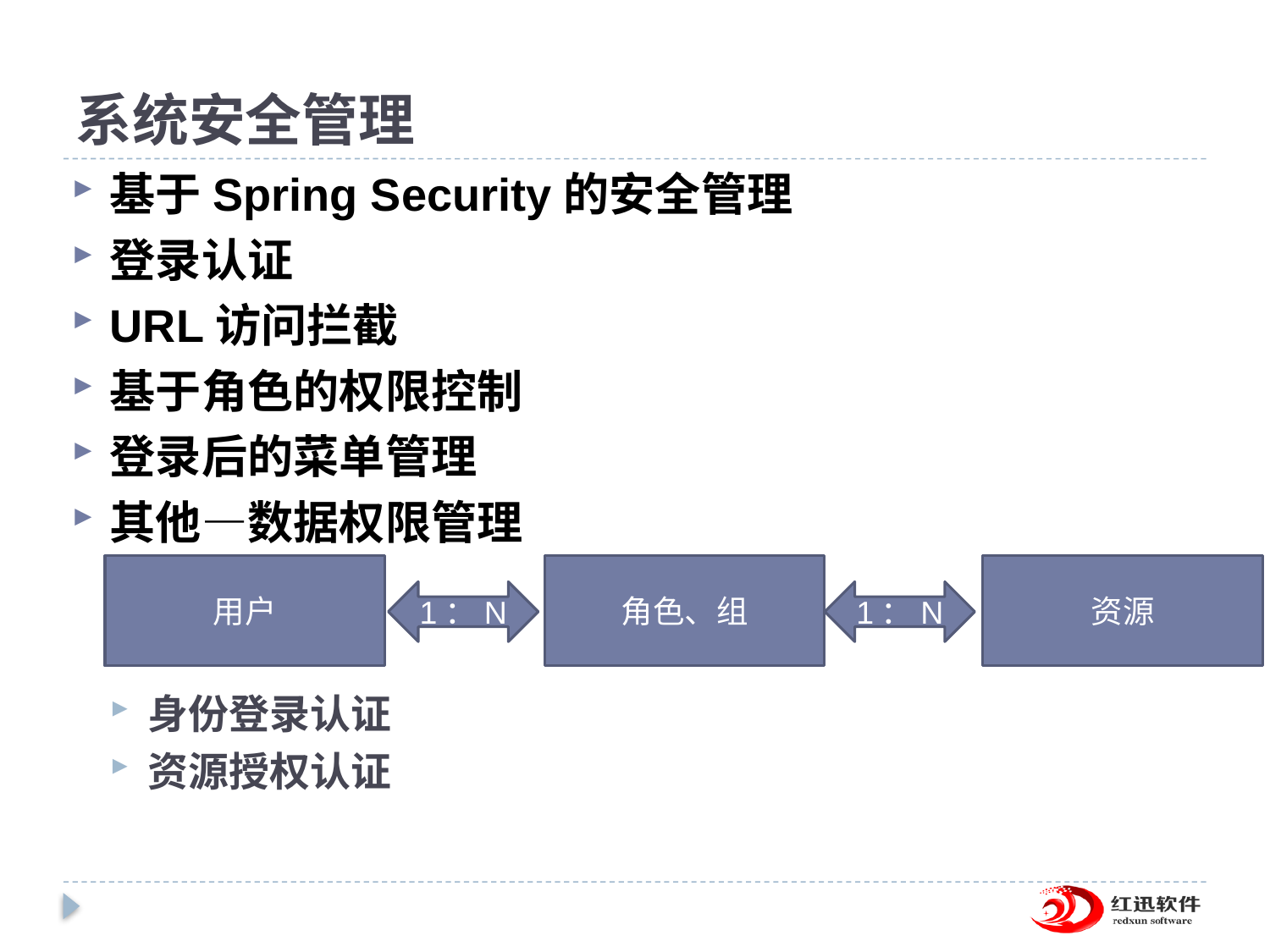

# 系统安全管理
基于Spring Security的安全管理
登录认证
URL访问拦截
基于角色的权限控制
登录后的菜单管理
其他—数据权限管理

身份登录认证
资源授权认证

用户
角色、组
资源
1：N
1：N